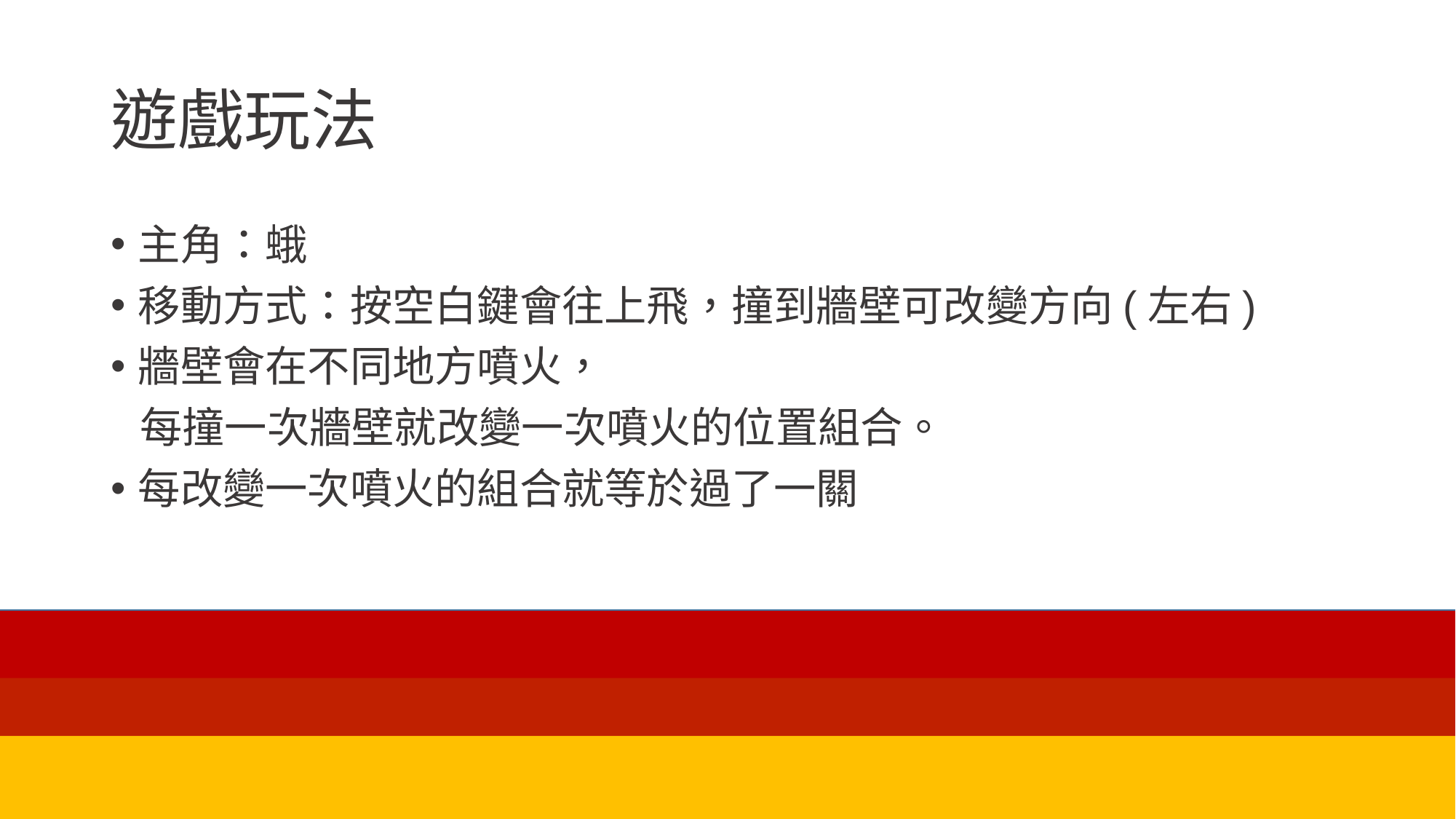

# 遊戲玩法
主角：蛾
移動方式：按空白鍵會往上飛，撞到牆壁可改變方向(左右)
牆壁會在不同地方噴火，
  每撞一次牆壁就改變一次噴火的位置組合。
每改變一次噴火的組合就等於過了一關